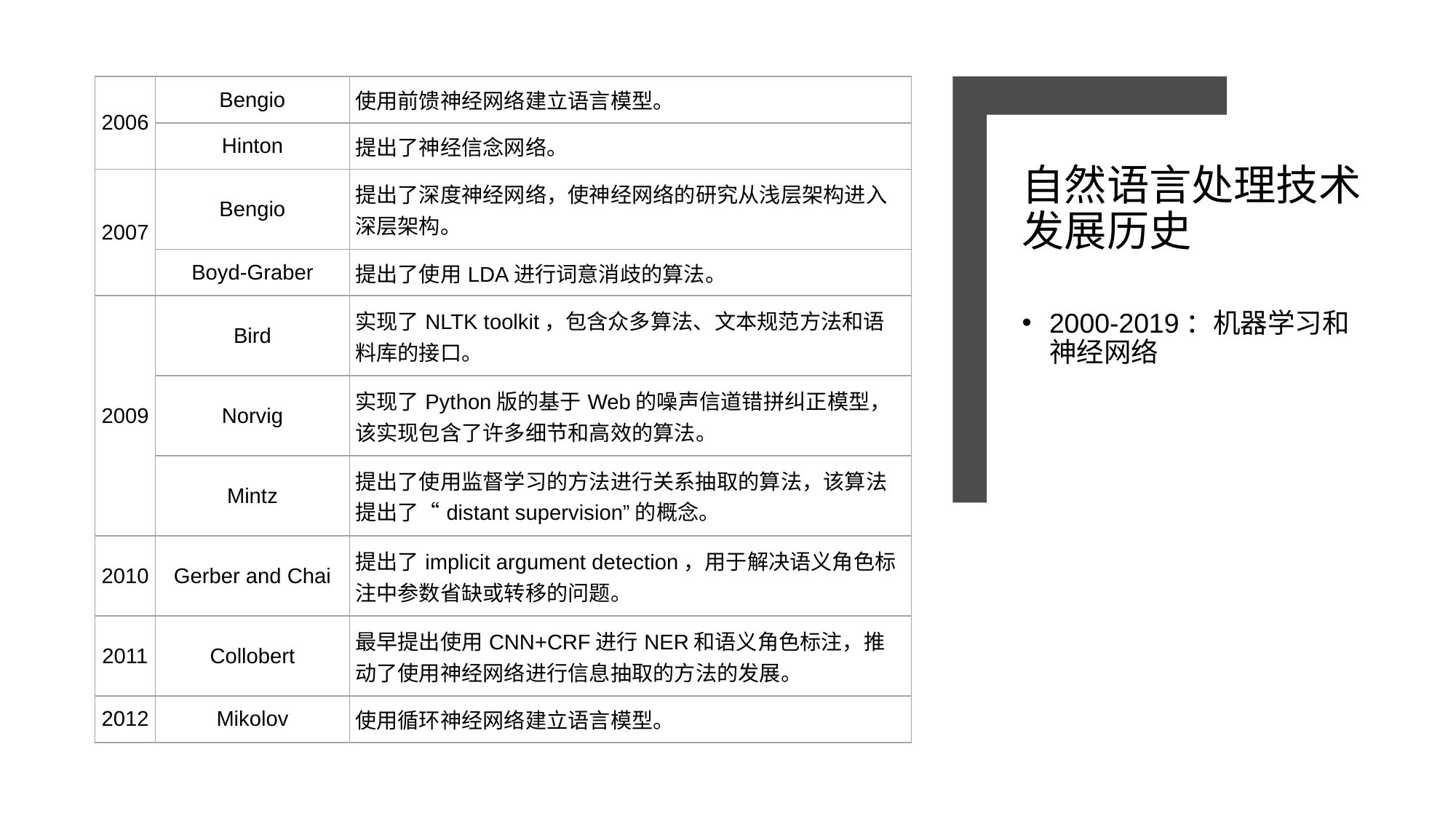

| 2006 | Bengio | 使用前馈神经网络建立语言模型。 |
| --- | --- | --- |
|  | Hinton | 提出了神经信念网络。 |
| 2007 | Bengio | 提出了深度神经网络，使神经网络的研究从浅层架构进入深层架构。 |
|  | Boyd-Graber | 提出了使用LDA进行词意消歧的算法。 |
| 2009 | Bird | 实现了NLTK toolkit，包含众多算法、文本规范方法和语料库的接口。 |
|  | Norvig | 实现了Python版的基于Web的噪声信道错拼纠正模型，该实现包含了许多细节和高效的算法。 |
|  | Mintz | 提出了使用监督学习的方法进行关系抽取的算法，该算法提出了“distant supervision”的概念。 |
| 2010 | Gerber and Chai | 提出了implicit argument detection，用于解决语义角色标注中参数省缺或转移的问题。 |
| 2011 | Collobert | 最早提出使用CNN+CRF进行NER和语义角色标注，推动了使用神经网络进行信息抽取的方法的发展。 |
| 2012 | Mikolov | 使用循环神经网络建立语言模型。 |

# 自然语言处理技术发展历史
2000-2019：机器学习和神经网络